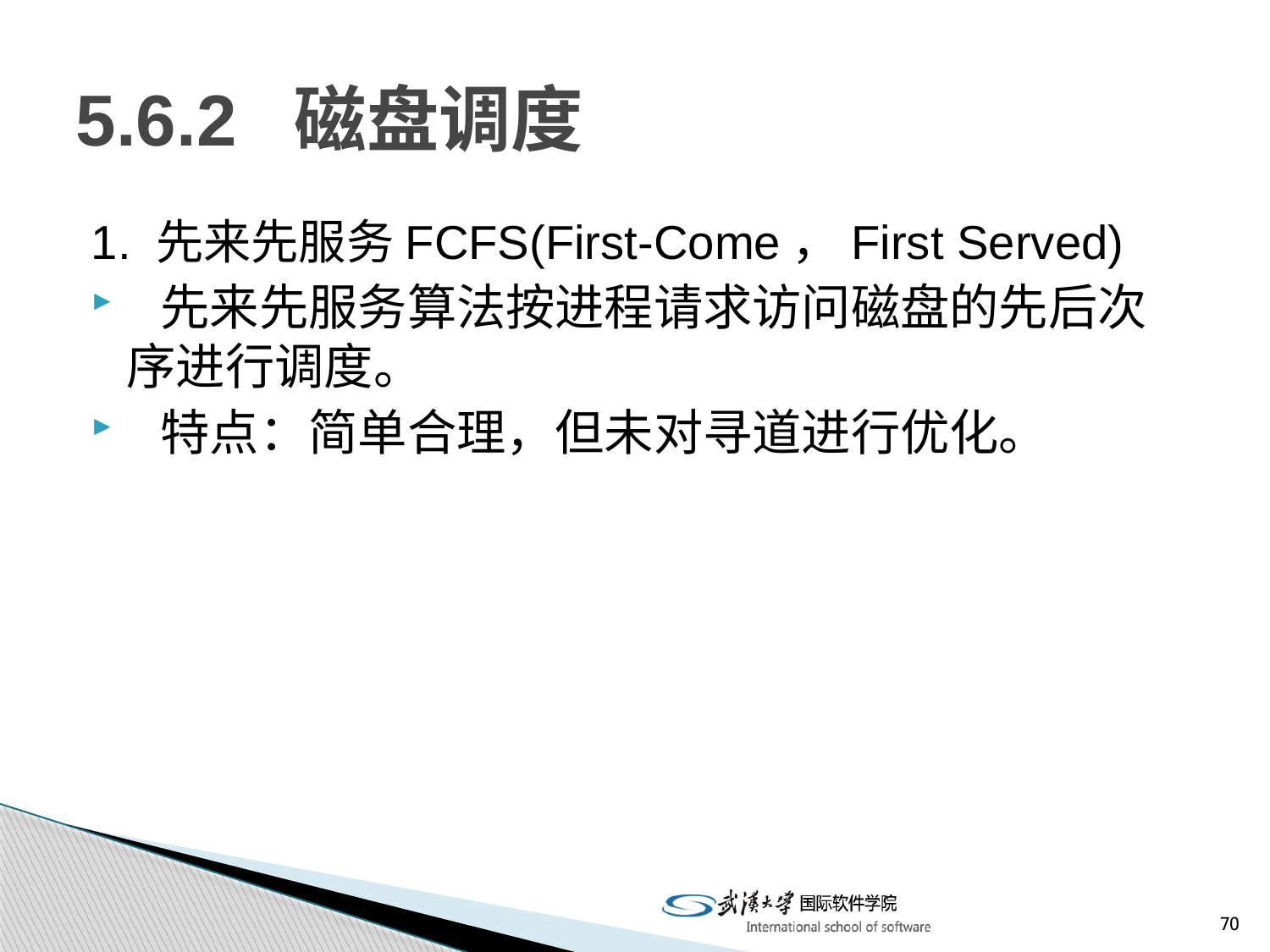

# 5.6.2  磁盘调度
1. 先来先服务FCFS(First-Come，First Served)
  先来先服务算法按进程请求访问磁盘的先后次序进行调度。
  特点：简单合理，但未对寻道进行优化。
70